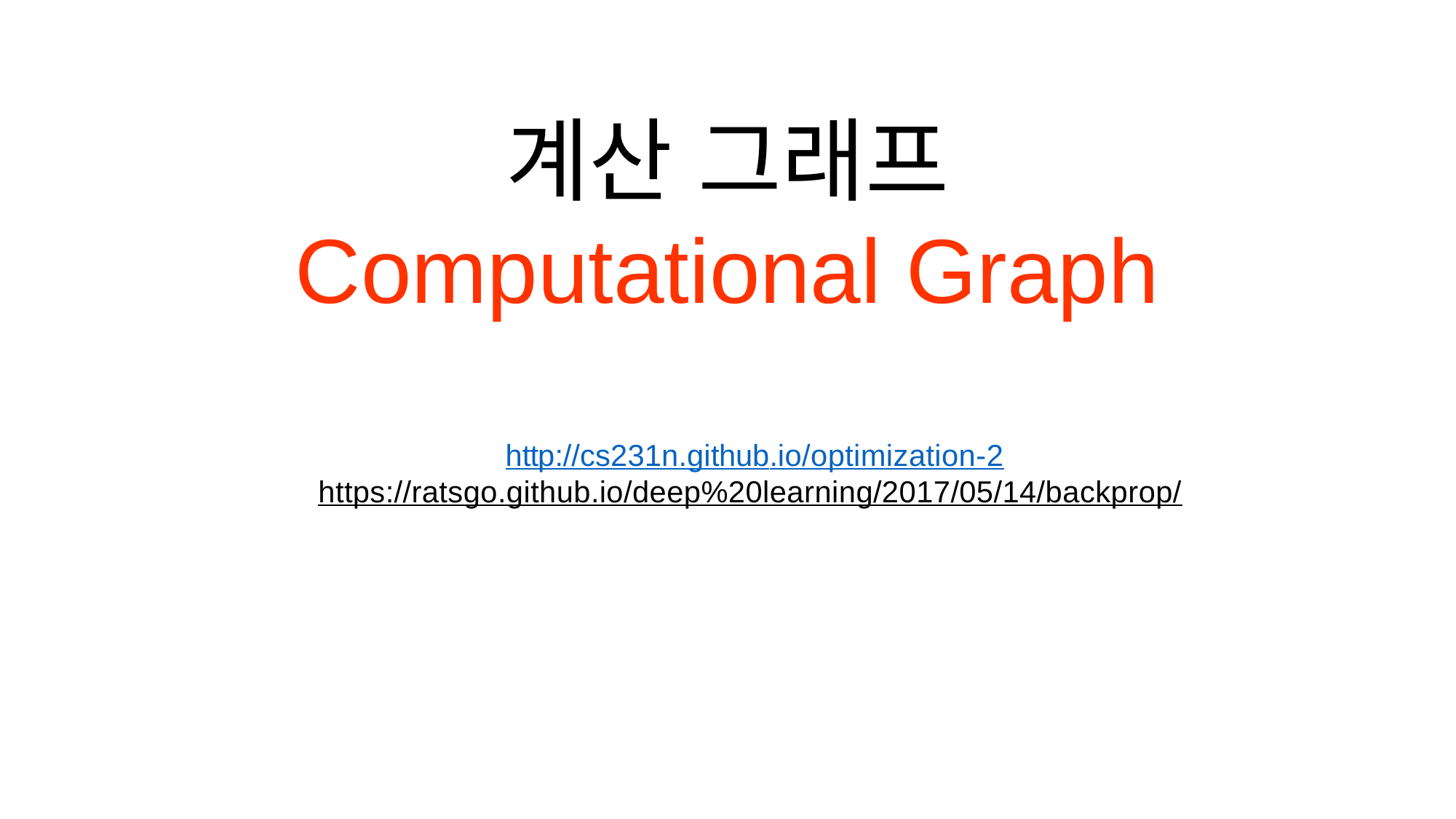

# 계산 그래프 Computational Graph
http://cs231n.github.io/optimization-2
https://ratsgo.github.io/deep%20learning/2017/05/14/backprop/